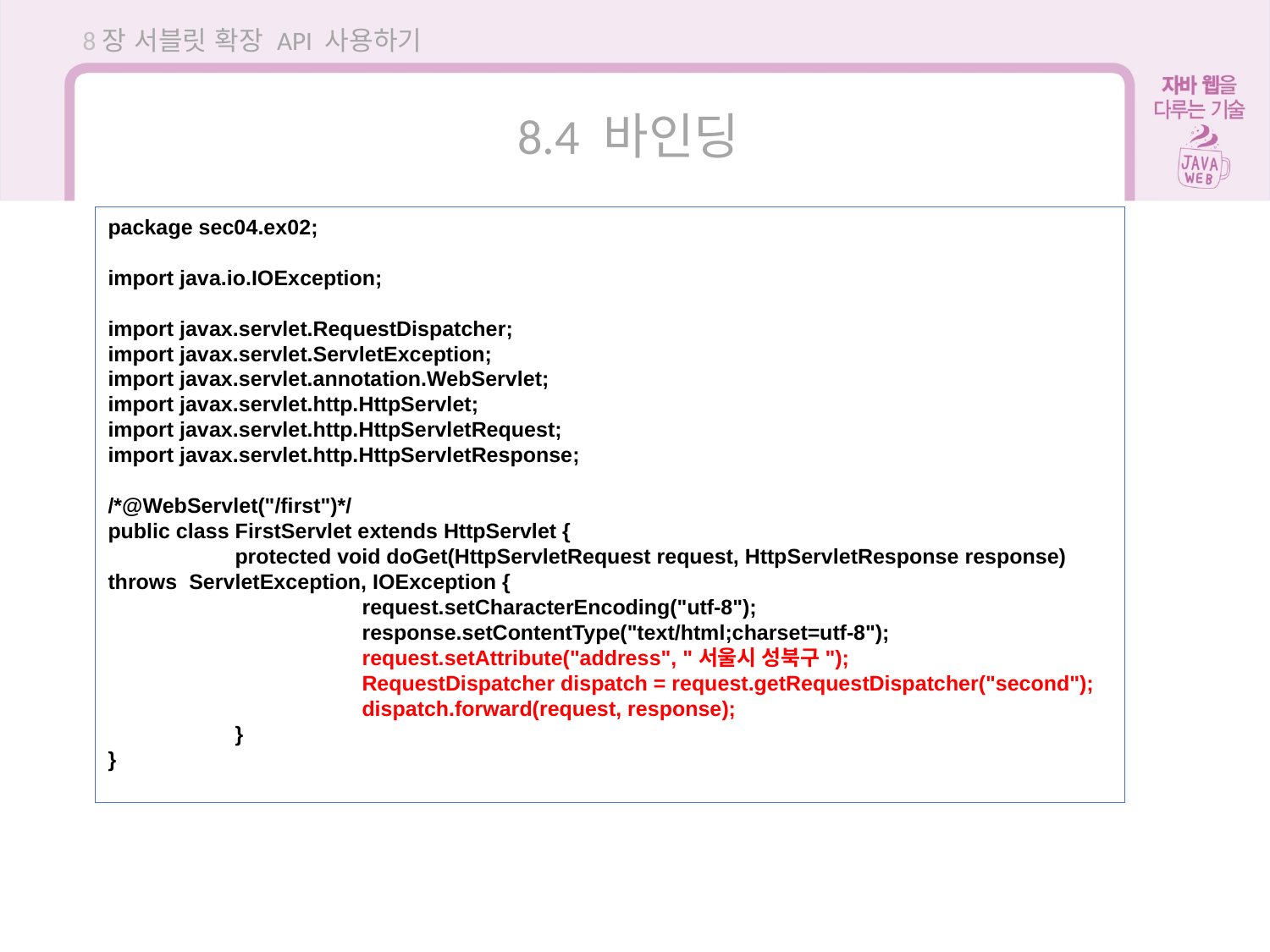

8장 서블릿 확장 API 사용하기
8.4 바인딩
package sec04.ex02;

import java.io.IOException;

import javax.servlet.RequestDispatcher;
import javax.servlet.ServletException;
import javax.servlet.annotation.WebServlet;
import javax.servlet.http.HttpServlet;
import javax.servlet.http.HttpServletRequest;
import javax.servlet.http.HttpServletResponse;

/*@WebServlet("/first")*/
public class FirstServlet extends HttpServlet {
	protected void doGet(HttpServletRequest request, HttpServletResponse response)  throws  ServletException, IOException {
		request.setCharacterEncoding("utf-8");
		response.setContentType("text/html;charset=utf-8");
		request.setAttribute("address", "서울시 성북구");
		RequestDispatcher dispatch = request.getRequestDispatcher("second");
		dispatch.forward(request, response);
	}
}